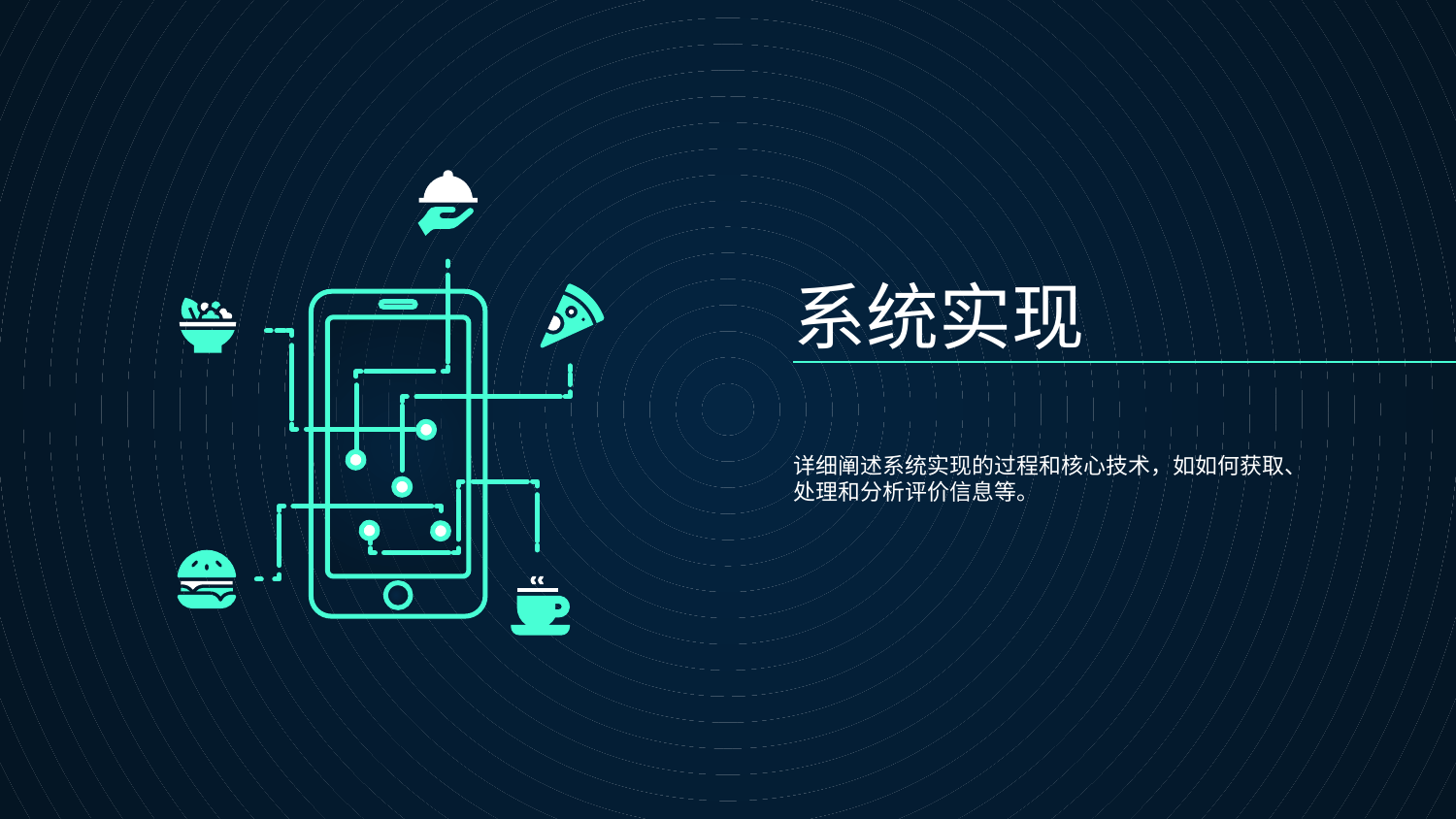

# 系统实现

详细阐述系统实现的过程和核心技术，如如何获取、处理和分析评价信息等。